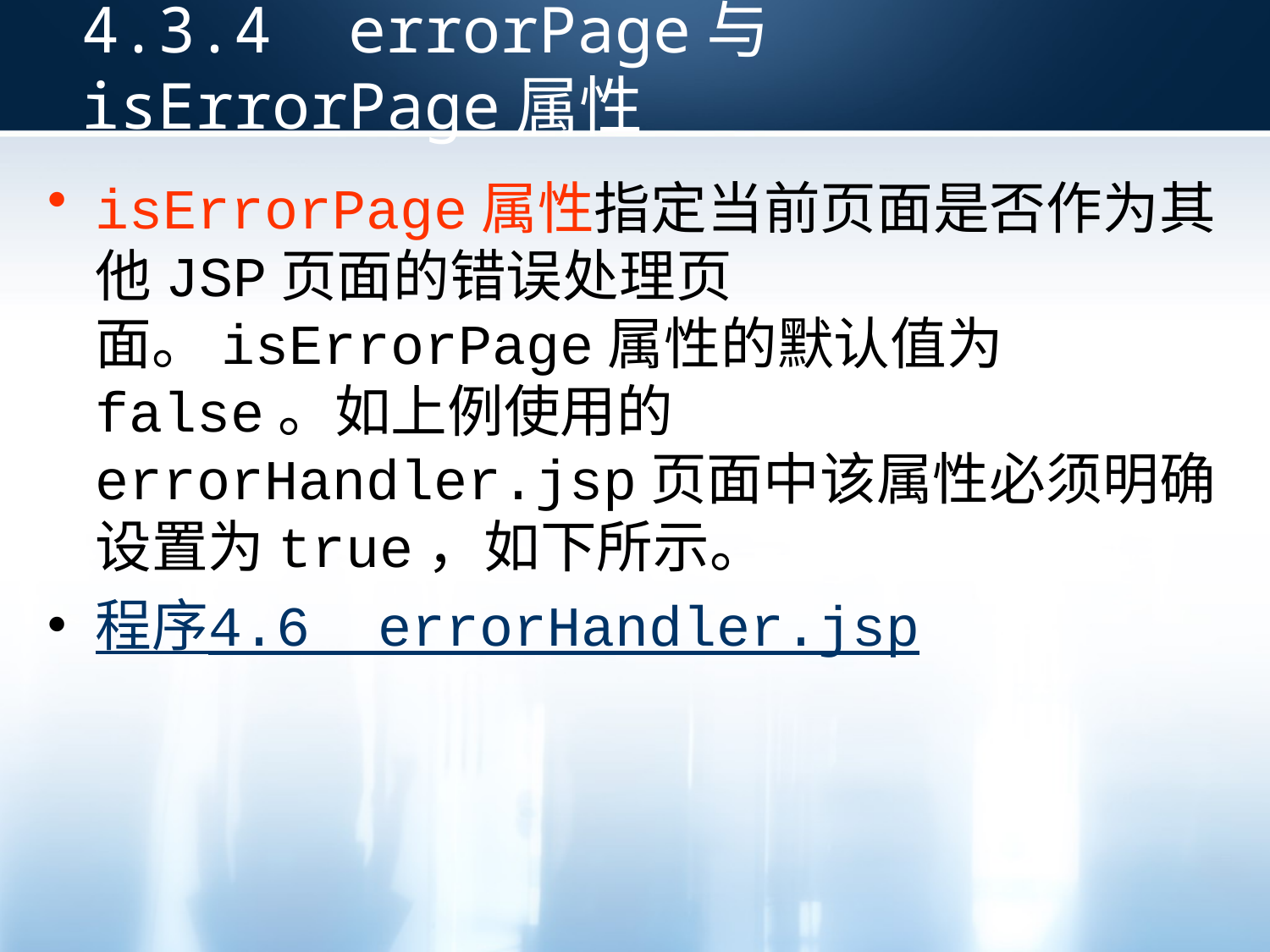

4.3.4  errorPage与isErrorPage属性
isErrorPage属性指定当前页面是否作为其他JSP页面的错误处理页面。isErrorPage属性的默认值为false。如上例使用的errorHandler.jsp页面中该属性必须明确设置为true，如下所示。
程序4.6  errorHandler.jsp